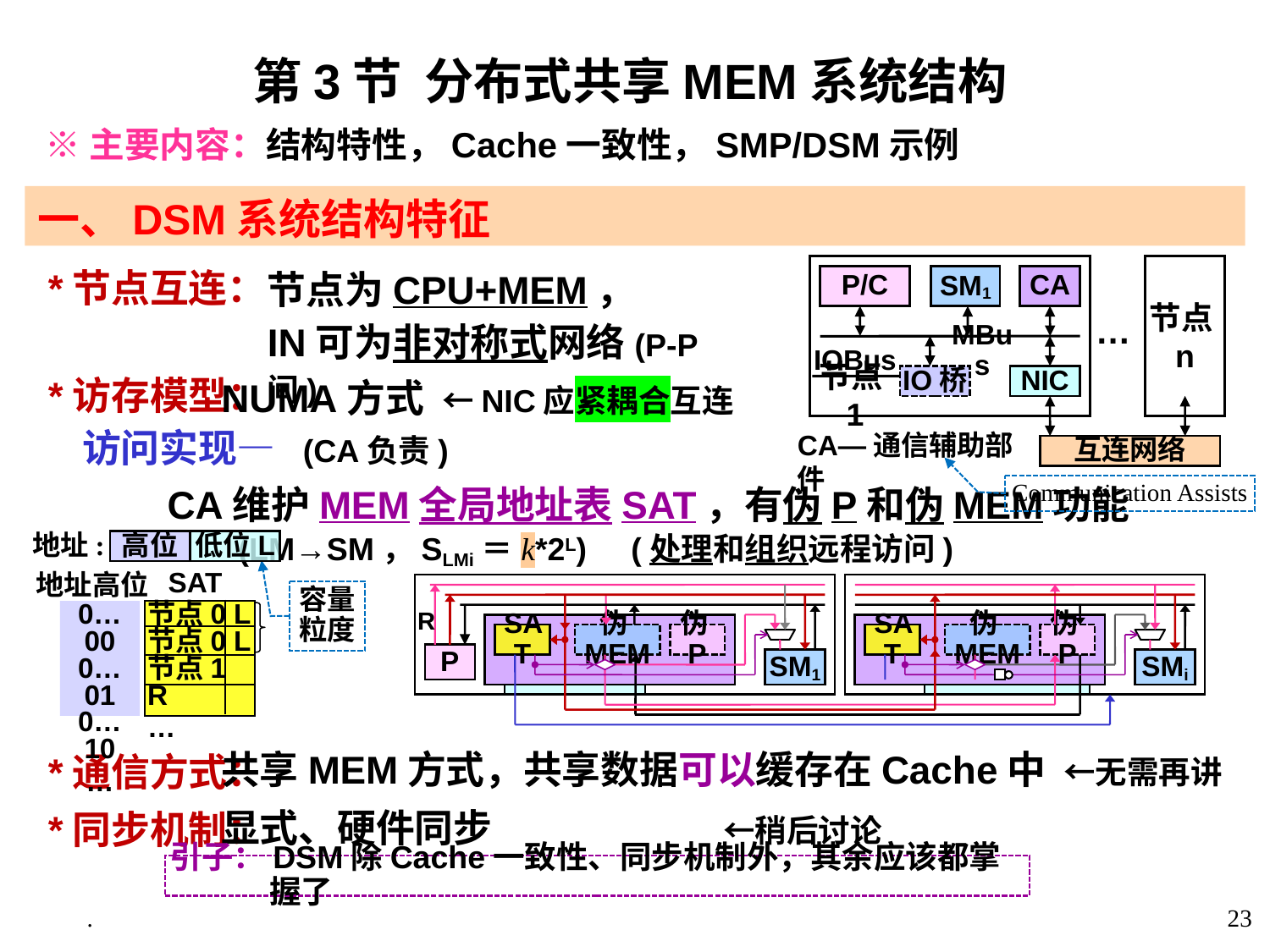

第3节  分布式共享MEM系统结构
 ※主要内容：结构特性，Cache一致性，SMP/DSM示例
一、DSM系统结构特征
 *节点互连：

 *访存模型：
    访问实现—  (CA负责)

 *通信方式：
 *同步机制：
节点为CPU+MEM，
IN可为非对称式网络(P-P间)
节点n

CA
P/C
SM1

…

MBus
IOBus
IO桥
NIC
节点1

CA—通信辅助部件
互连网络
     NUMA方式  ←NIC应紧耦合互连

CA维护MEM全局地址表SAT，有伪P和伪MEM功能
        (LM→SM，SLMi＝k*2L)     (处理和组织远程访问)

     共享MEM方式，共享数据可以缓存在Cache中  ←无需再讲
     显式、硬件同步                          ←稍后讨论
Communication Assists
地址:
高位
低位L
SAT
地址高位
节点0 L
节点0 L
节点1 R
…
0…00
0…01
0…10
…

R

SAT

伪MEM
伪P
SAT
伪MEM
伪P

P
SM1

SMi

容量粒度
引子：DSM除Cache一致性、同步机制外，其余应该都掌握了
.
23